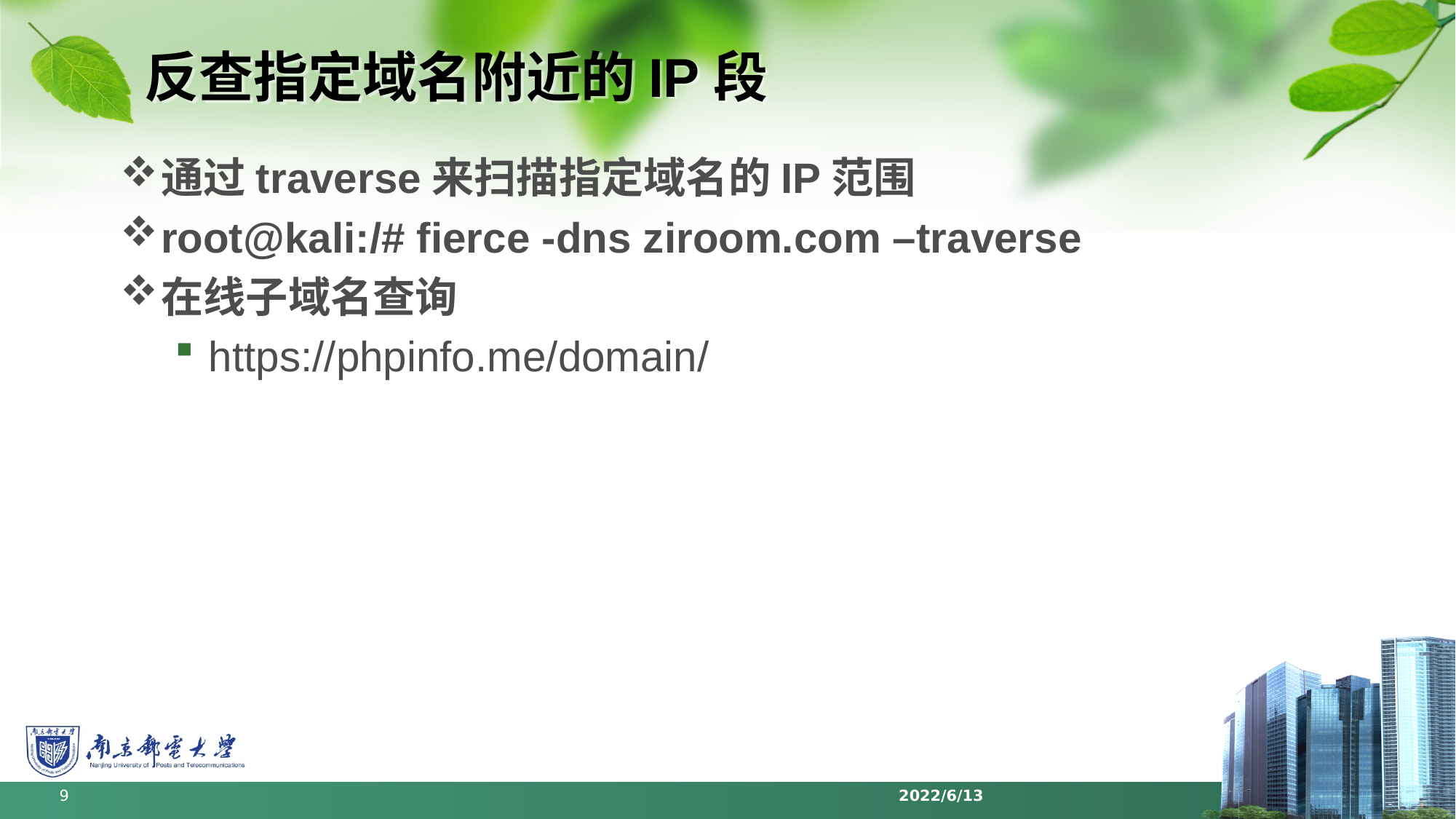

# 反查指定域名附近的IP段
通过traverse来扫描指定域名的IP范围
root@kali:/# fierce -dns ziroom.com –traverse
在线子域名查询
https://phpinfo.me/domain/
9
2022/6/13